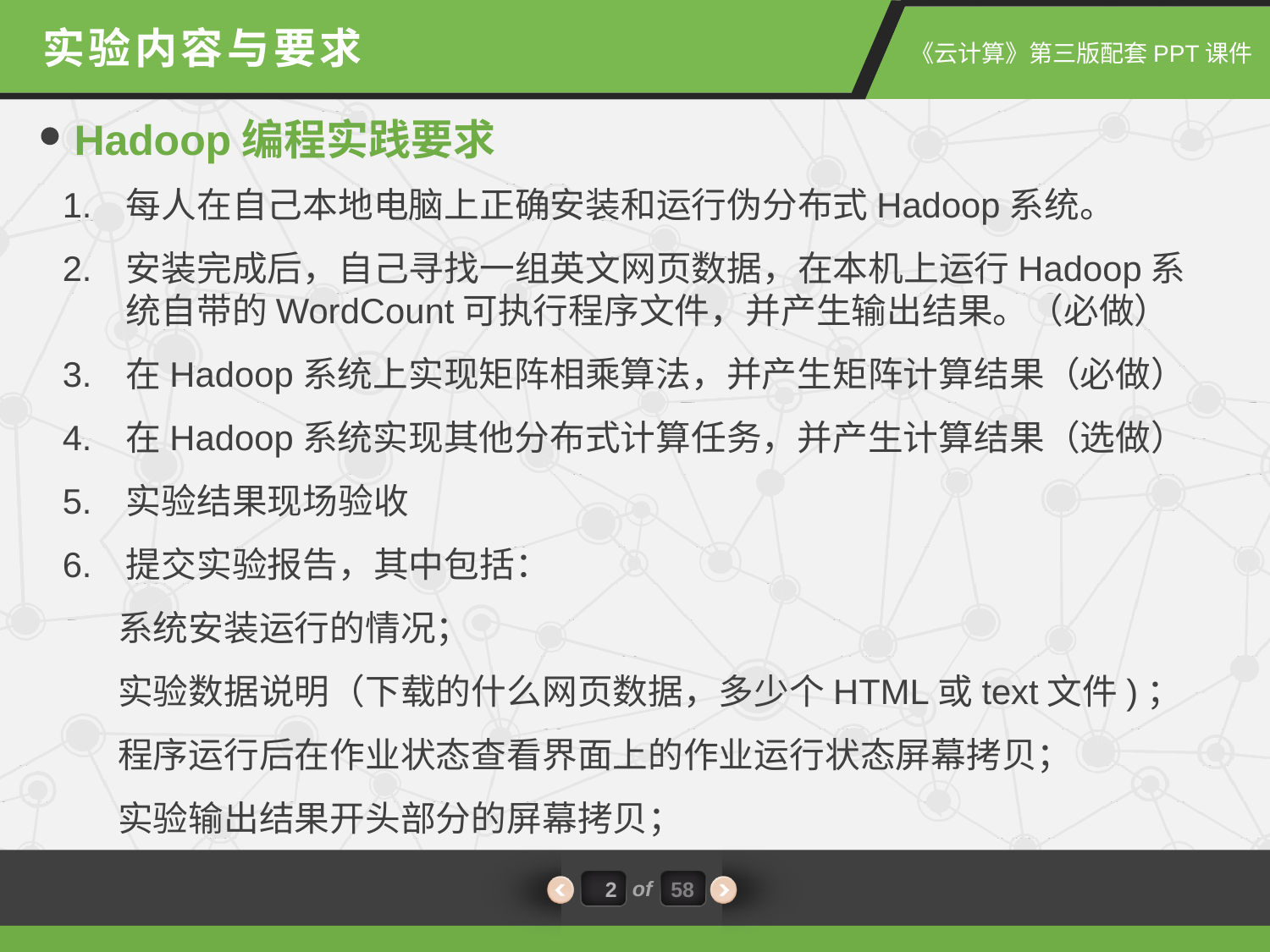

实验内容与要求
Hadoop编程实践要求

每人在自己本地电脑上正确安装和运行伪分布式Hadoop系统。
安装完成后，自己寻找一组英文网页数据，在本机上运行Hadoop系统自带的WordCount可执行程序文件，并产生输出结果。（必做）
在Hadoop系统上实现矩阵相乘算法，并产生矩阵计算结果（必做）
在Hadoop系统实现其他分布式计算任务，并产生计算结果（选做）
实验结果现场验收
提交实验报告，其中包括：
      系统安装运行的情况；
      实验数据说明（下载的什么网页数据，多少个HTML或text文件)；
      程序运行后在作业状态查看界面上的作业运行状态屏幕拷贝；
      实验输出结果开头部分的屏幕拷贝；
      实验体会。
2